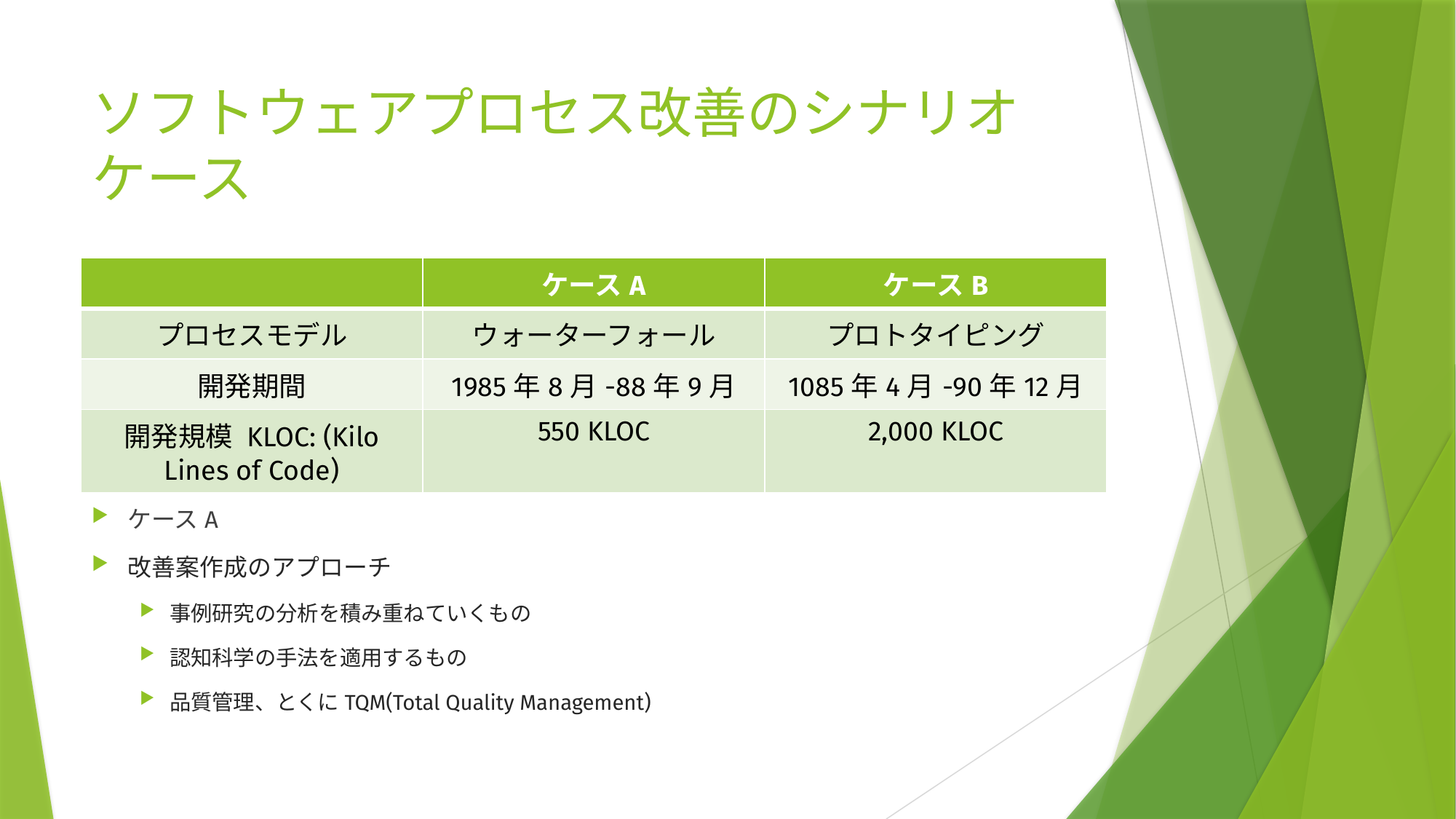

# ソフトウェアプロセス改善のシナリオケース
|  | ケースA | ケースB |
| --- | --- | --- |
| プロセスモデル | ウォーターフォール | プロトタイピング |
| 開発期間 | 1985年8月-88年9月 | 1085年4月-90年12月 |
| 開発規模 KLOC: (Kilo Lines of Code) | 550 KLOC | 2,000 KLOC |
ケースA
改善案作成のアプローチ
事例研究の分析を積み重ねていくもの
認知科学の手法を適用するもの
品質管理、とくにTQM(Total Quality Management)